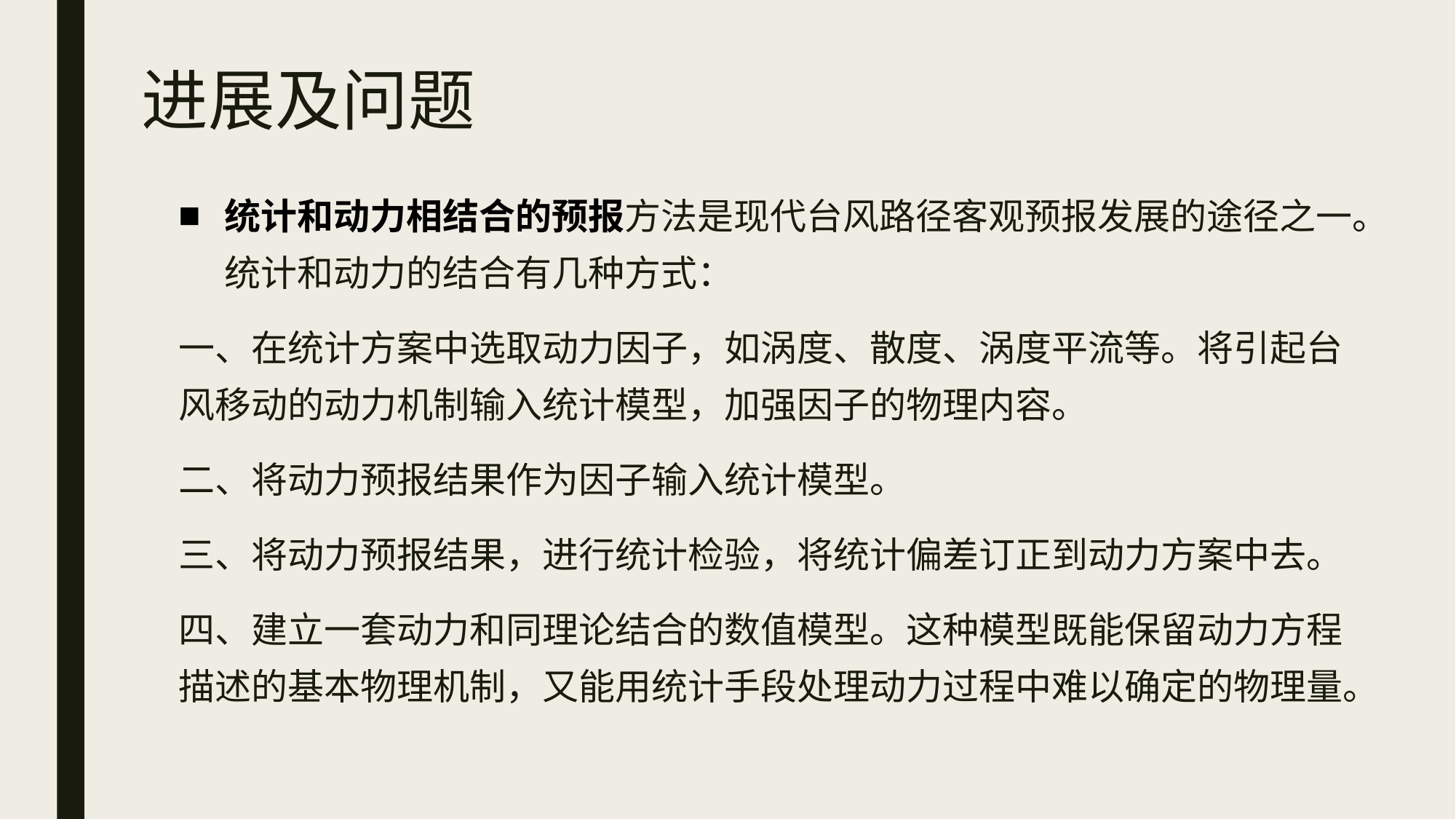

# 进展及问题
统计和动力相结合的预报方法是现代台风路径客观预报发展的途径之一。统计和动力的结合有几种方式：
一、在统计方案中选取动力因子，如涡度、散度、涡度平流等。将引起台风移动的动力机制输入统计模型，加强因子的物理内容。
二、将动力预报结果作为因子输入统计模型。
三、将动力预报结果，进行统计检验，将统计偏差订正到动力方案中去。
四、建立一套动力和同理论结合的数值模型。这种模型既能保留动力方程描述的基本物理机制，又能用统计手段处理动力过程中难以确定的物理量。